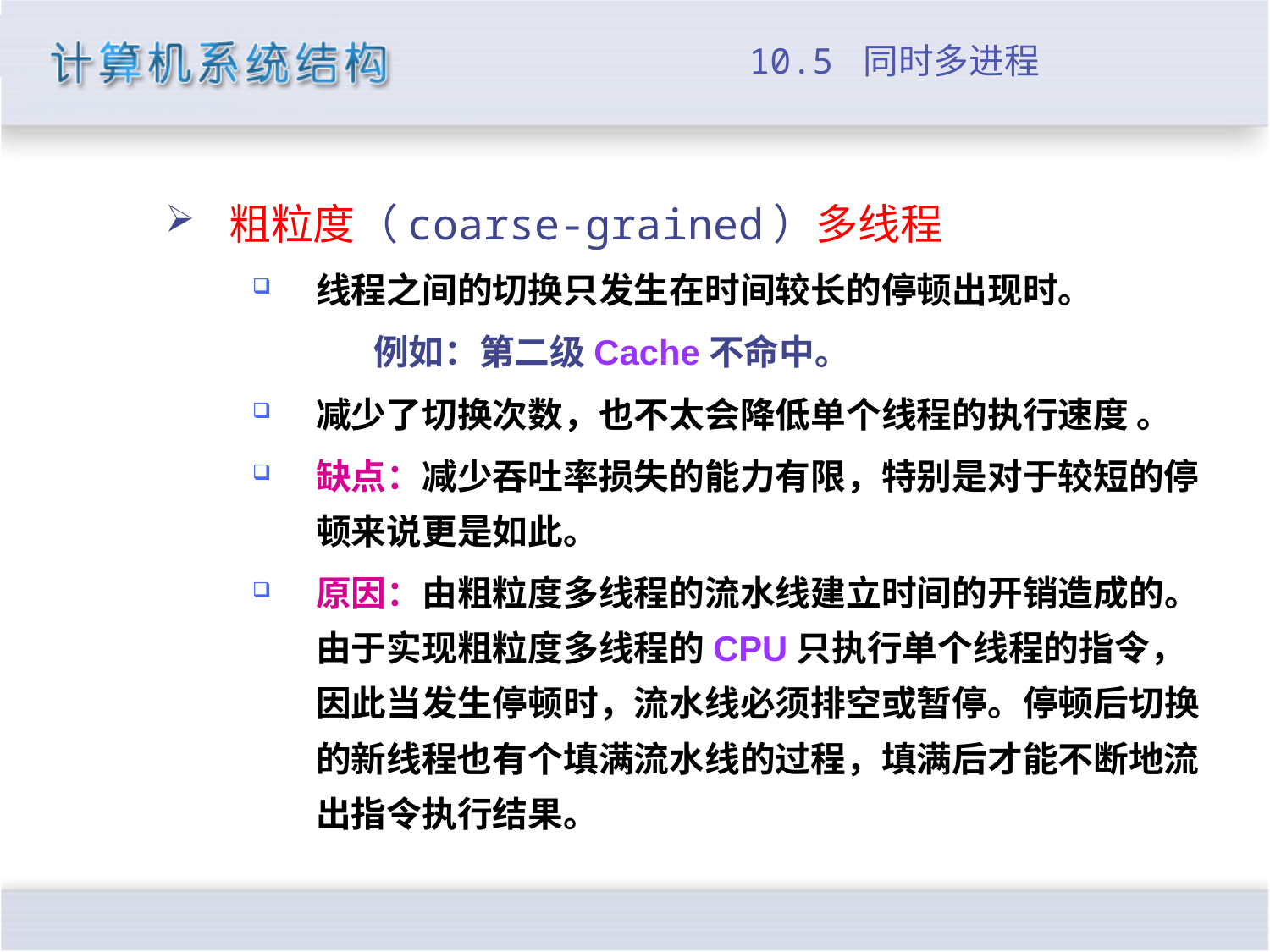

# 10.5 同时多进程
粗粒度（coarse-grained）多线程
线程之间的切换只发生在时间较长的停顿出现时。
   例如：第二级Cache不命中。
减少了切换次数，也不太会降低单个线程的执行速度 。
缺点：减少吞吐率损失的能力有限，特别是对于较短的停顿来说更是如此。
原因：由粗粒度多线程的流水线建立时间的开销造成的。由于实现粗粒度多线程的CPU只执行单个线程的指令，因此当发生停顿时，流水线必须排空或暂停。停顿后切换的新线程也有个填满流水线的过程，填满后才能不断地流出指令执行结果。